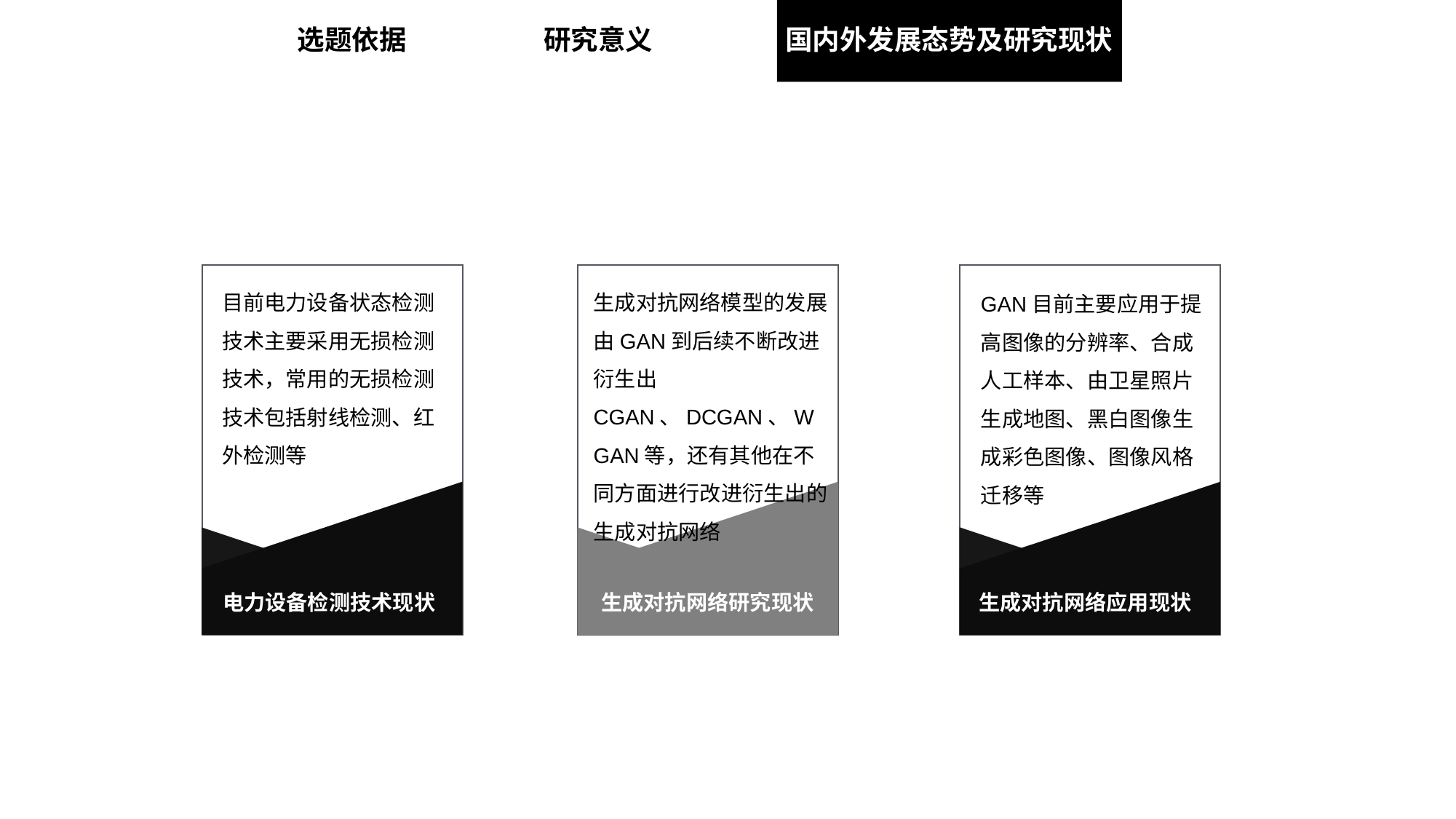

国内外发展态势及研究现状
选题依据
研究意义

生成对抗网络应用现状

电力设备检测技术现状

生成对抗网络研究现状
生成对抗网络模型的发展由GAN到后续不断改进衍生出CGAN、DCGAN、WGAN等，还有其他在不同方面进行改进衍生出的生成对抗网络
目前电力设备状态检测技术主要采用无损检测技术，常用的无损检测技术包括射线检测、红外检测等
GAN目前主要应用于提高图像的分辨率、合成人工样本、由卫星照片生成地图、黑白图像生成彩色图像、图像风格迁移等